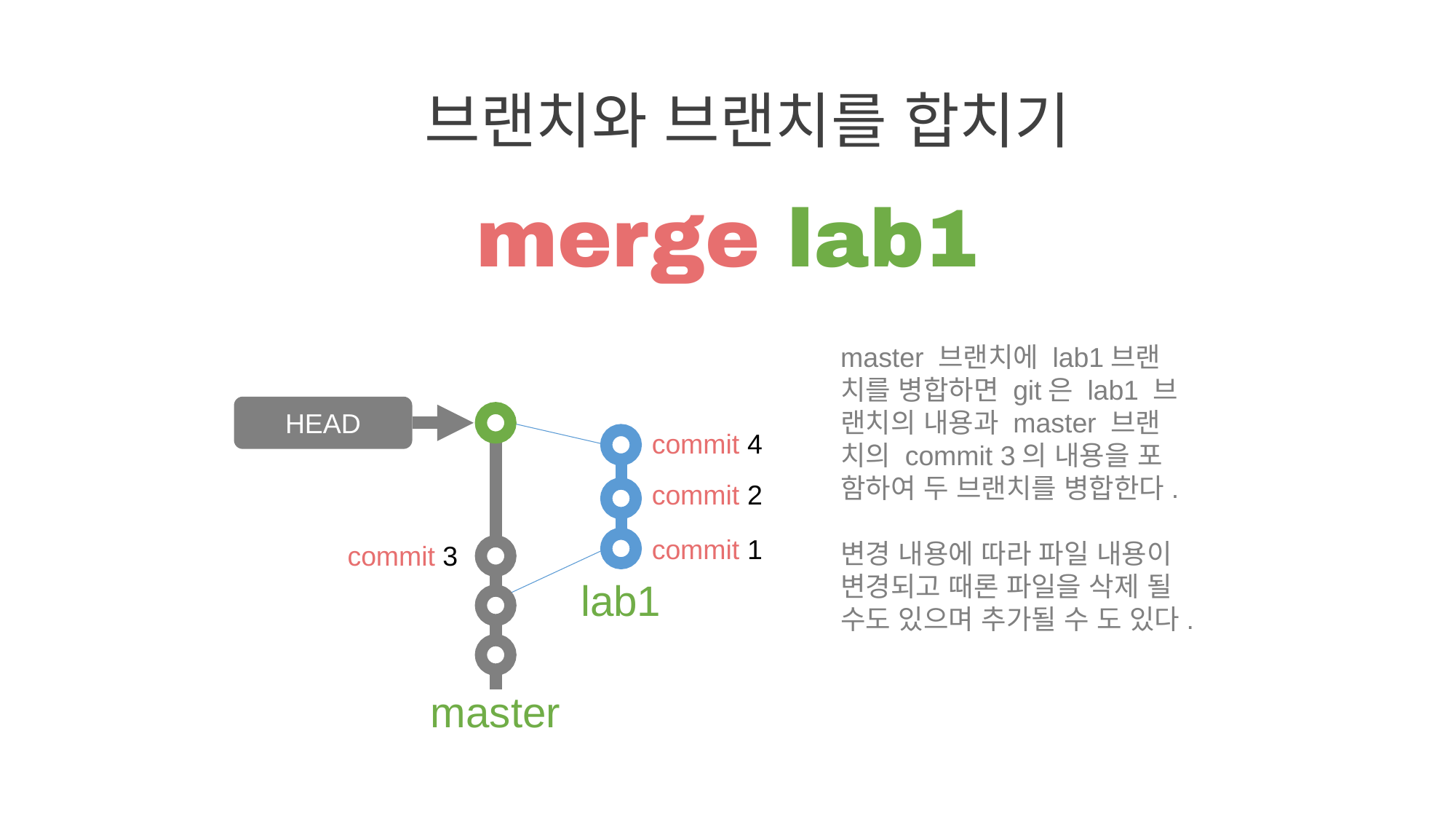

브랜치와 브랜치를 합치기
merge lab1
master 브랜치에 lab1브랜
치를 병합하면 git은 lab1 브
랜치의 내용과 master 브랜
치의 commit 3의 내용을 포
함하여 두 브랜치를 병합한다.

변경 내용에 따라 파일 내용이
변경되고 때론 파일을 삭제 될
수도 있으며 추가될 수 도 있다.
HEAD

commit 4

commit 2
commit 1
commit 3
lab1
master